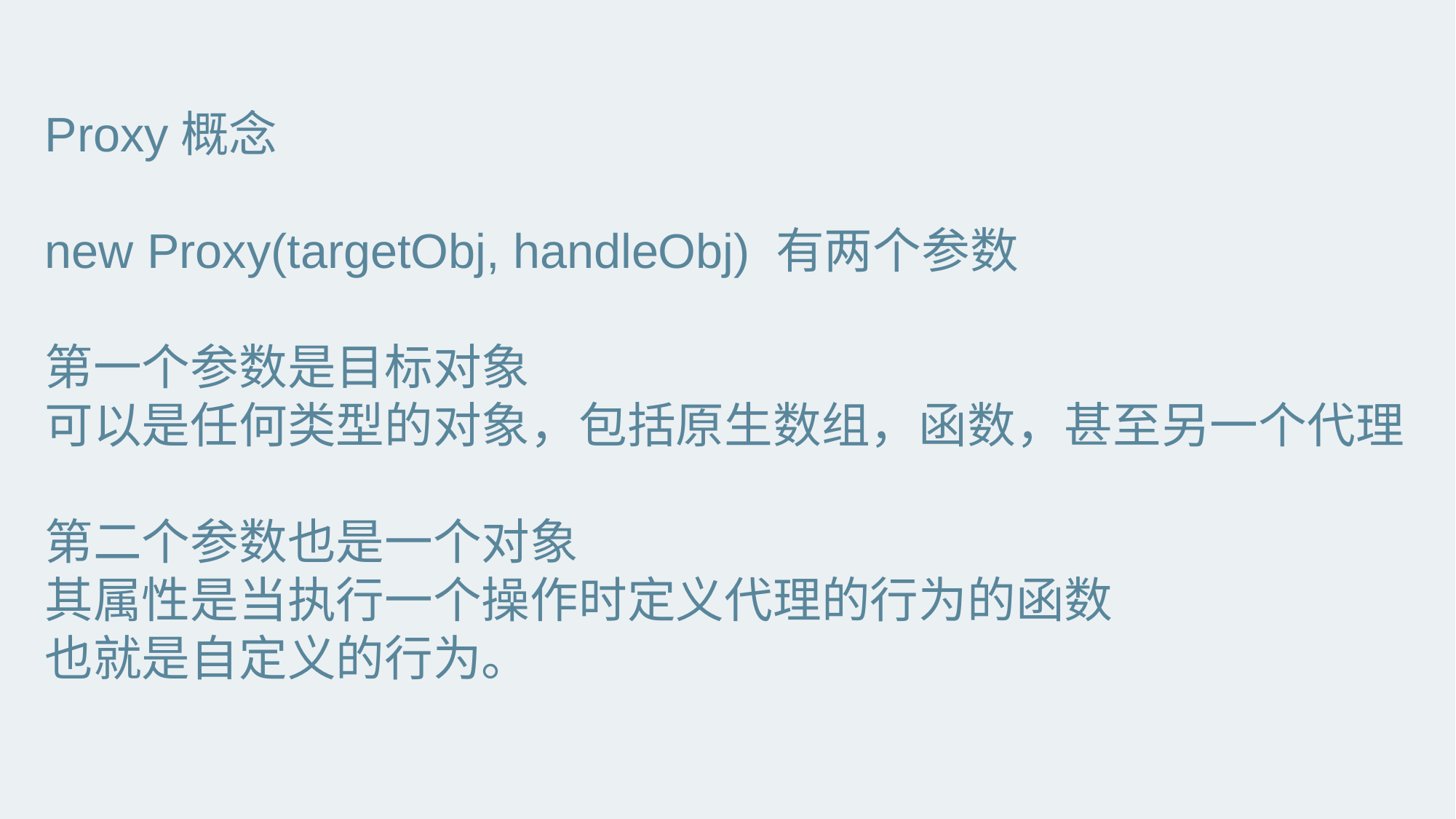

Proxy概念

new Proxy(targetObj, handleObj) 有两个参数

第一个参数是目标对象
可以是任何类型的对象，包括原生数组，函数，甚至另一个代理

第二个参数也是一个对象
其属性是当执行一个操作时定义代理的行为的函数
也就是自定义的行为。